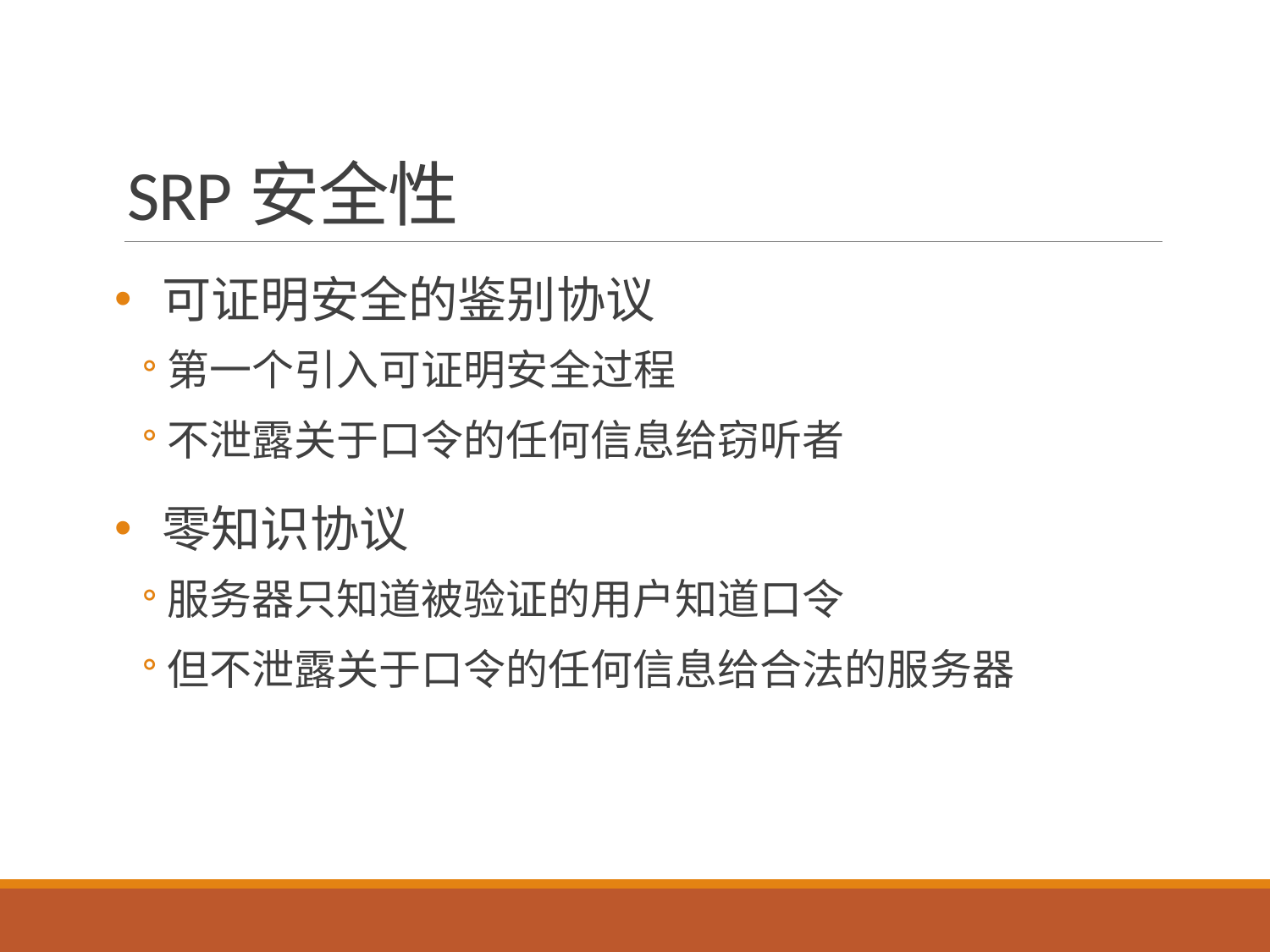

# SRP安全性
可证明安全的鉴别协议
第一个引入可证明安全过程
不泄露关于口令的任何信息给窃听者
零知识协议
服务器只知道被验证的用户知道口令
但不泄露关于口令的任何信息给合法的服务器

56